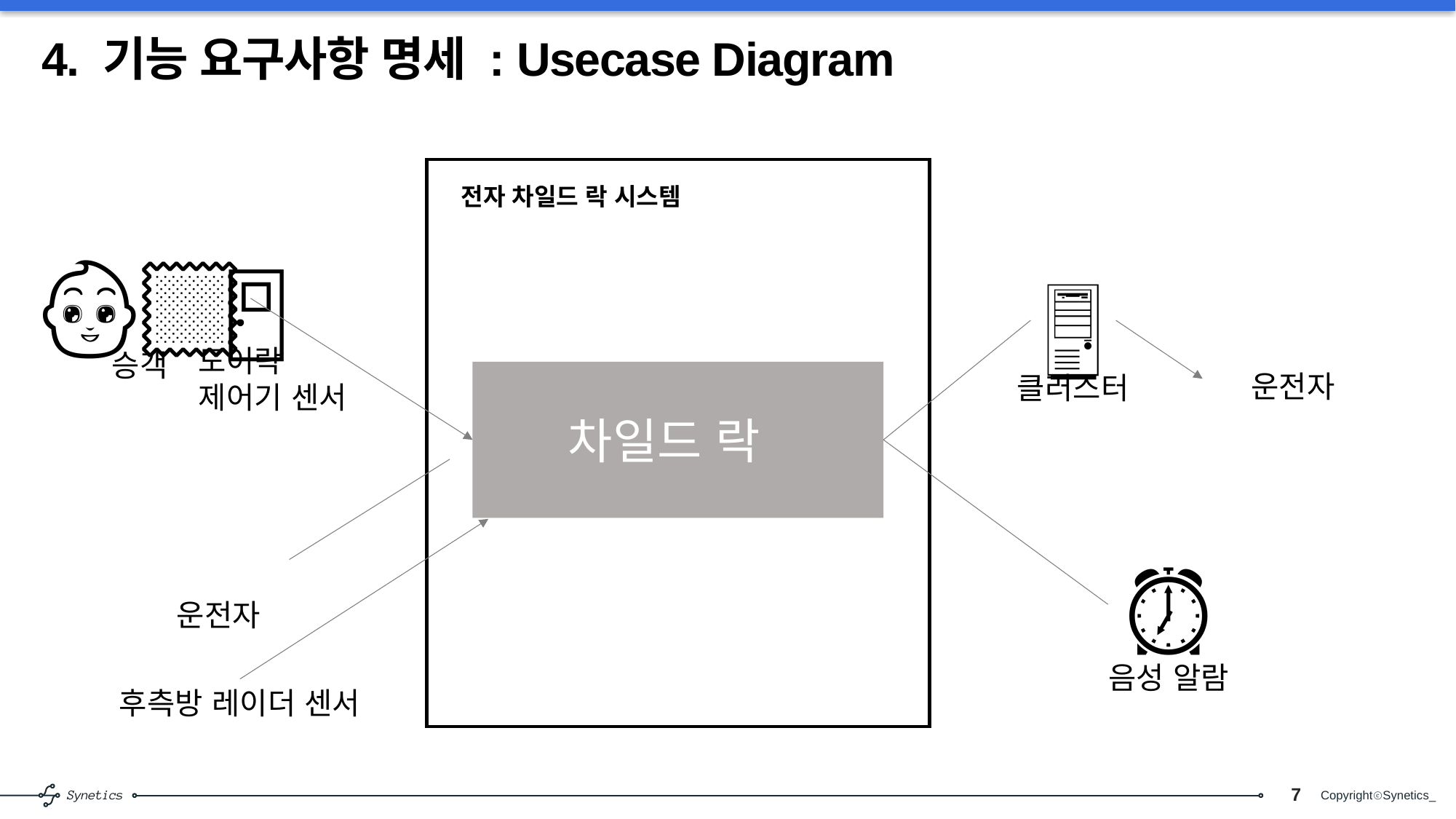

# 4. 기능 요구사항 명세 : Usecase Diagram

전자 차일드 락 시스템
👶🏻
🚪
👨🏻
🖥️
도어락
제어기 센서
승객
차일드 락
운전자
클러스터
👨🏻
⏰
운전자
음성 알람
후측방 레이더 센서